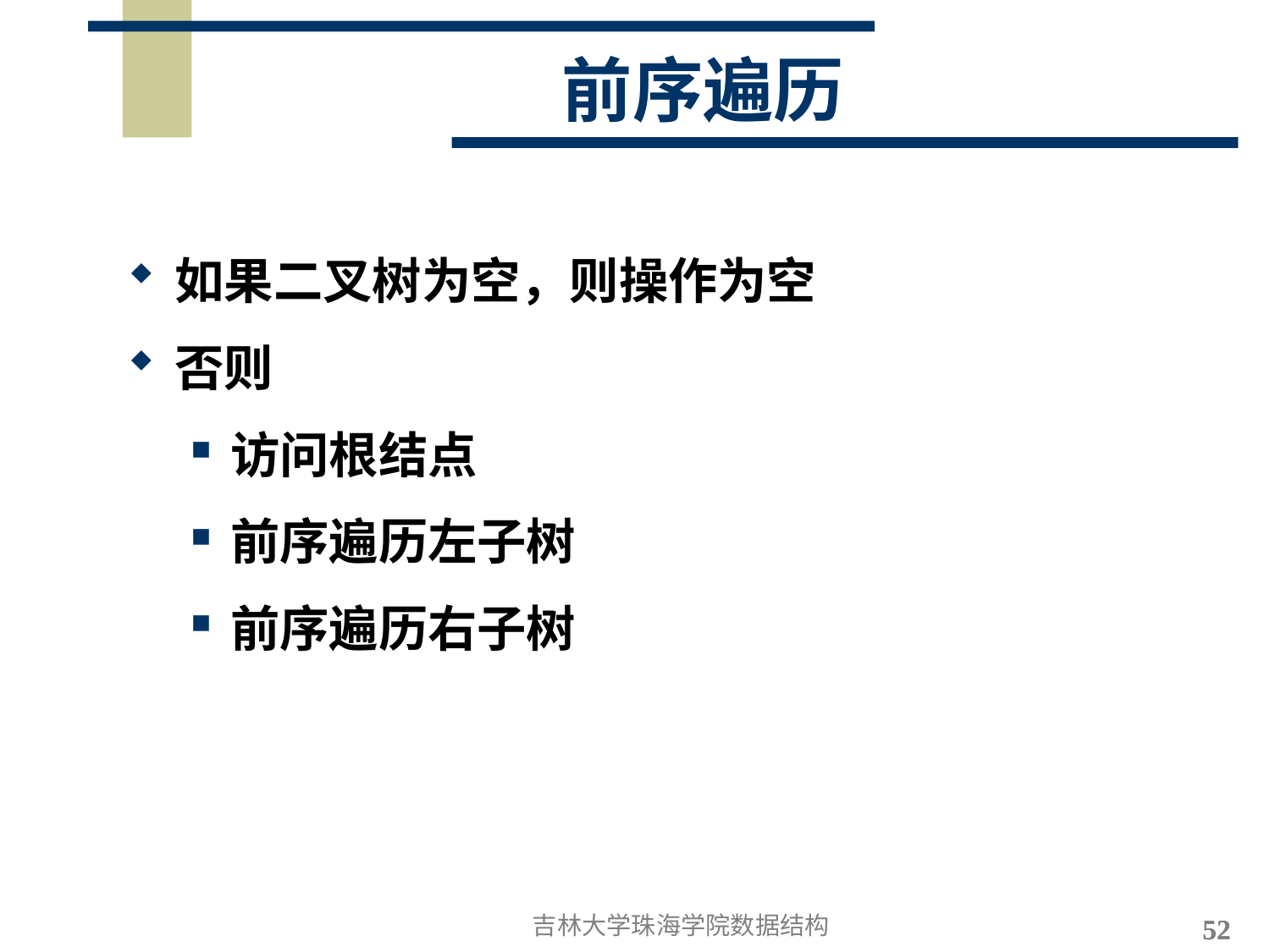

# 前序遍历
如果二叉树为空，则操作为空
否则
访问根结点
前序遍历左子树
前序遍历右子树
52
吉林大学珠海学院数据结构